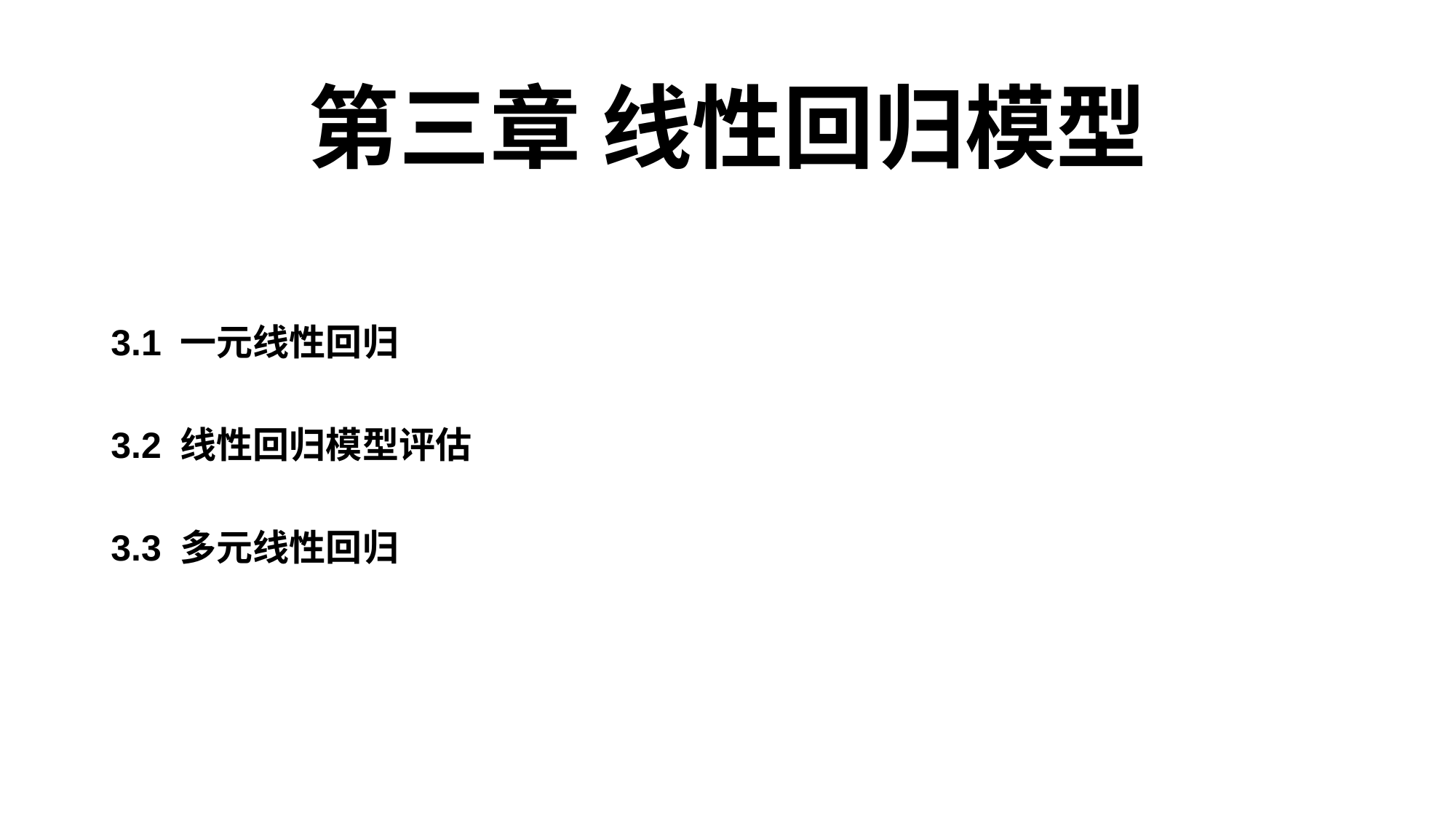

第三章 线性回归模型
3.1 一元线性回归
3.2 线性回归模型评估
3.3 多元线性回归